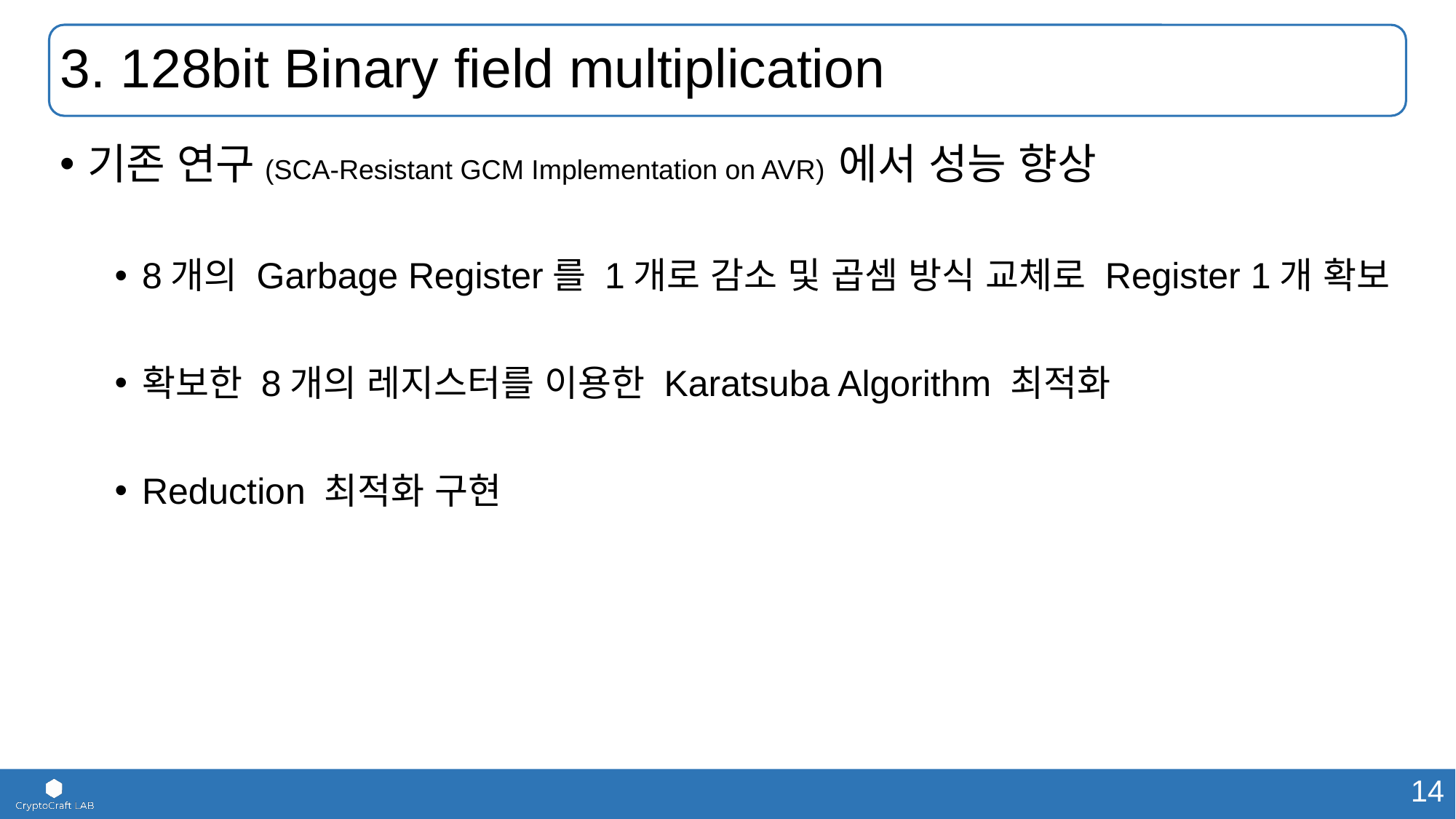

# 3. 128bit Binary field multiplication
기존 연구(SCA-Resistant GCM Implementation on AVR) 에서 성능 향상

8개의 Garbage Register를 1개로 감소 및 곱셈 방식 교체로 Register 1개 확보

확보한 8개의 레지스터를 이용한 Karatsuba Algorithm 최적화

Reduction 최적화 구현